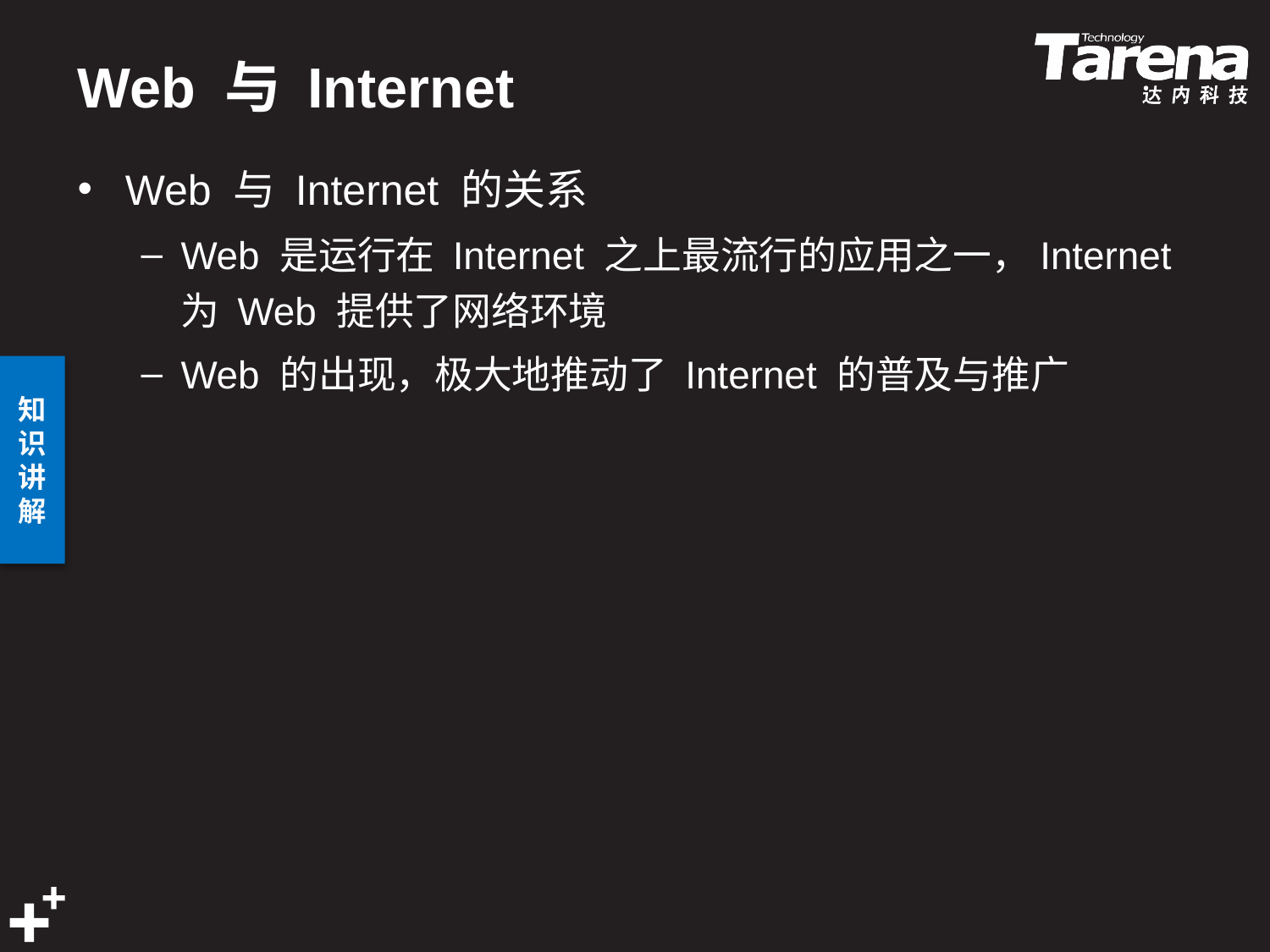

# Web 与 Internet
Web 与 Internet 的关系
Web 是运行在 Internet 之上最流行的应用之一，Internet 为 Web 提供了网络环境
Web 的出现，极大地推动了 Internet 的普及与推广